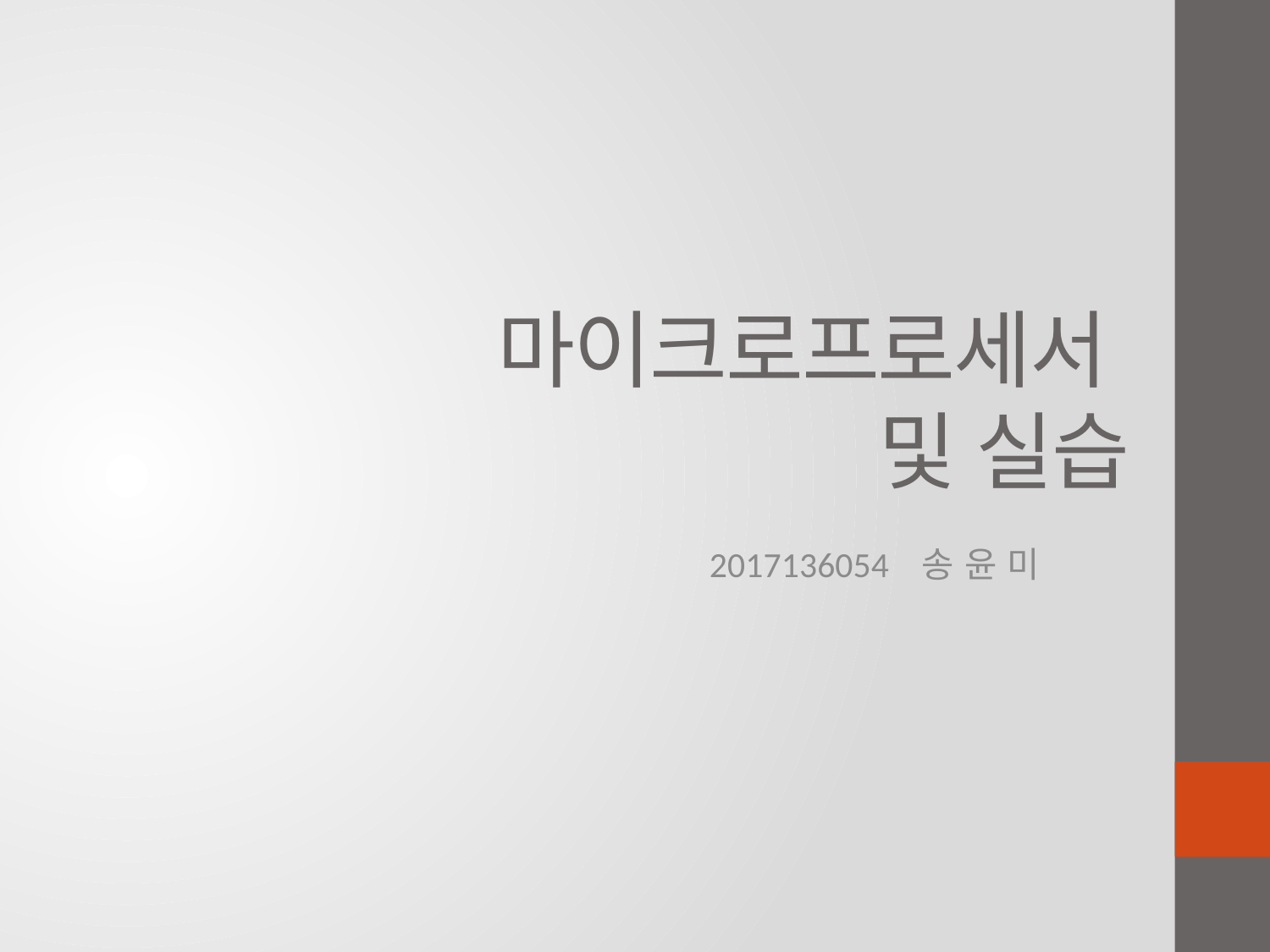

# 마이크로프로세서 및 실습
2017136054   송 윤 미